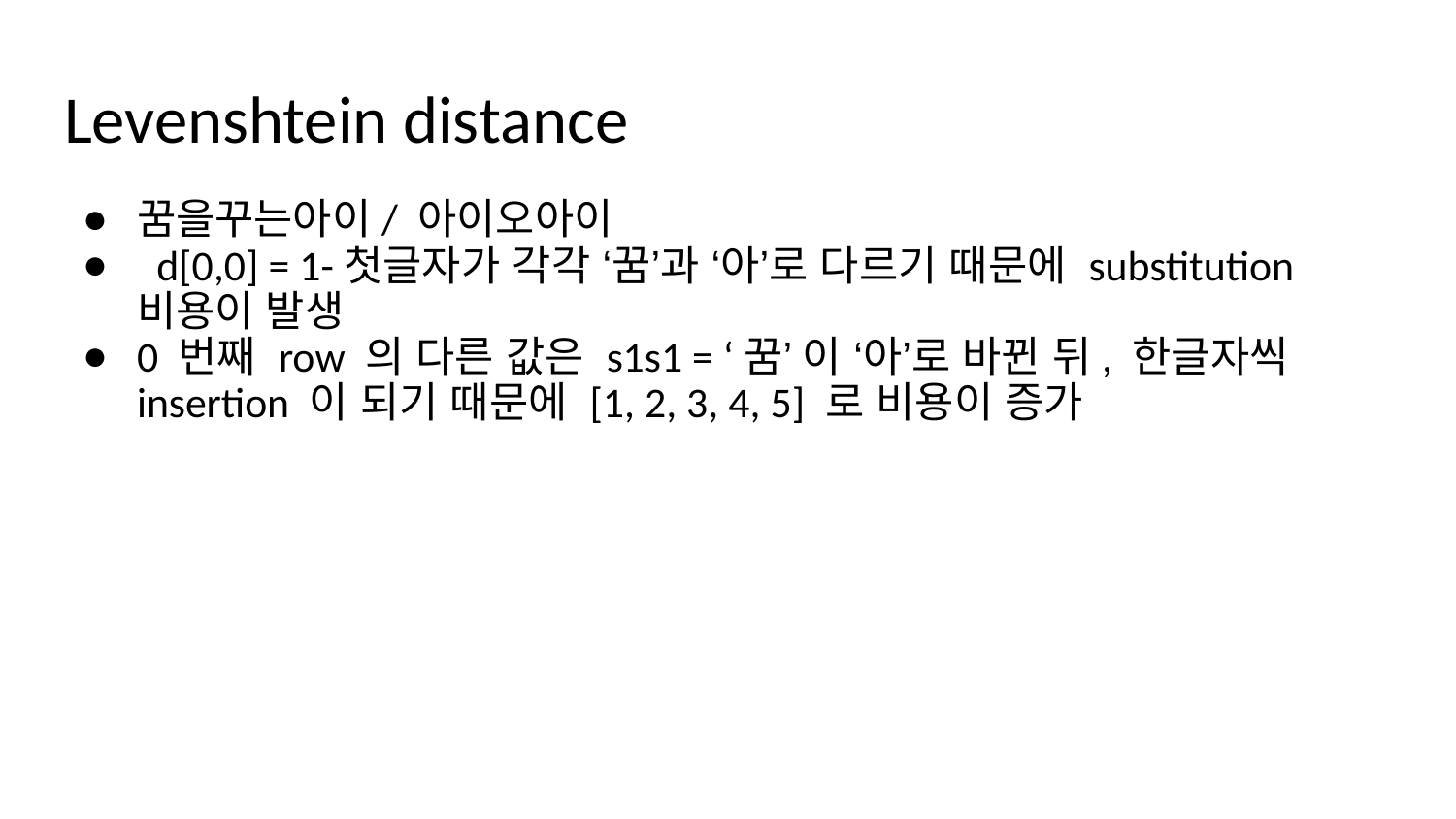

# Levenshtein distance
꿈을꾸는아이/ 아이오아이
  d[0,0] = 1-첫글자가 각각 ‘꿈’과 ‘아’로 다르기 때문에 substitution 비용이 발생
0 번째 row 의 다른 값은 s1s1 = ‘꿈’ 이 ‘아’로 바뀐 뒤, 한글자씩 insertion 이 되기 때문에 [1, 2, 3, 4, 5] 로 비용이 증가